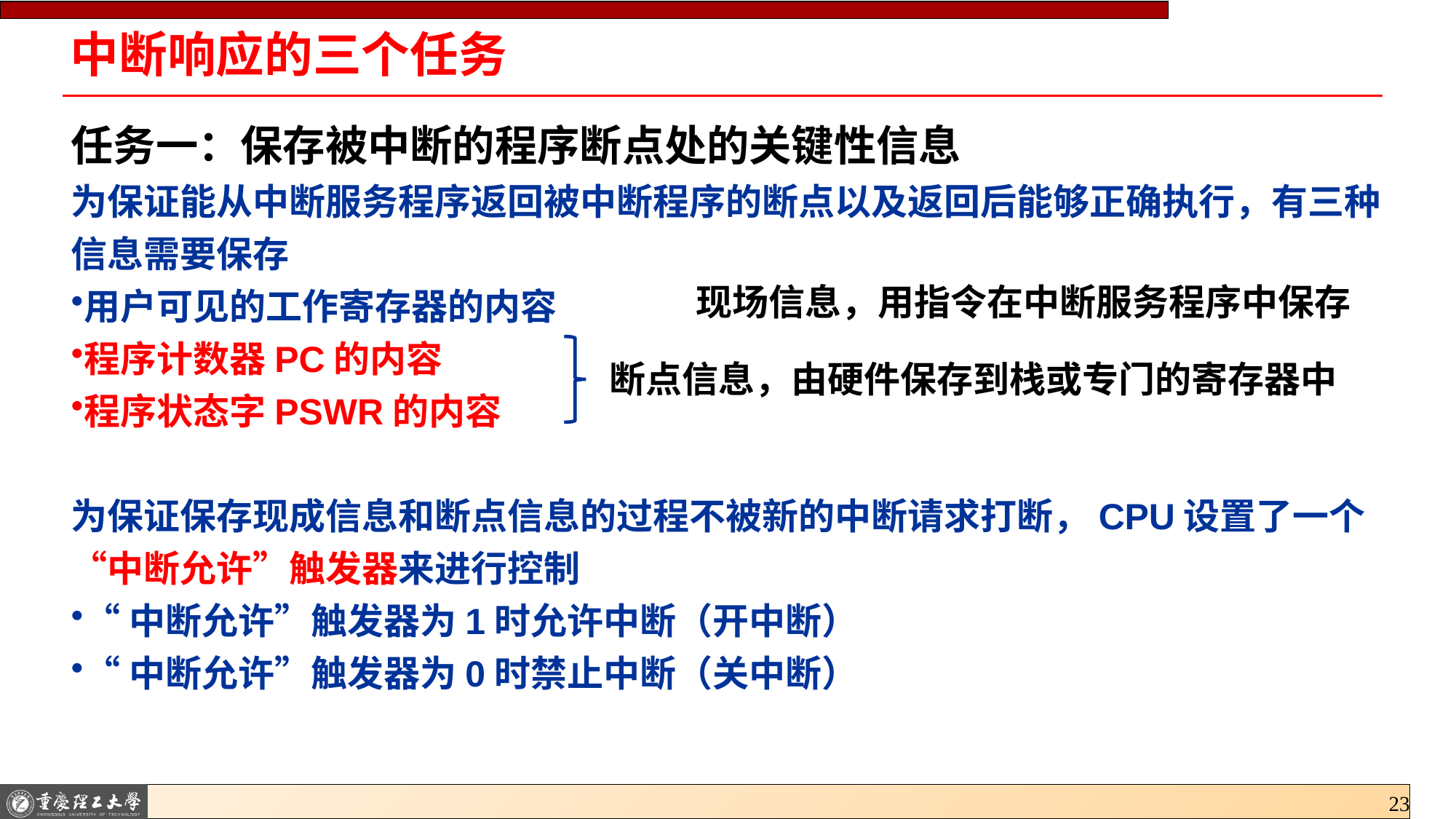

# 中断响应的三个任务
任务一：保存被中断的程序断点处的关键性信息
为保证能从中断服务程序返回被中断程序的断点以及返回后能够正确执行，有三种信息需要保存
用户可见的工作寄存器的内容
程序计数器PC的内容
程序状态字PSWR的内容

为保证保存现成信息和断点信息的过程不被新的中断请求打断，CPU设置了一个“中断允许”触发器来进行控制
“中断允许”触发器为1时允许中断（开中断）
“中断允许”触发器为0时禁止中断（关中断）
现场信息，用指令在中断服务程序中保存

断点信息，由硬件保存到栈或专门的寄存器中